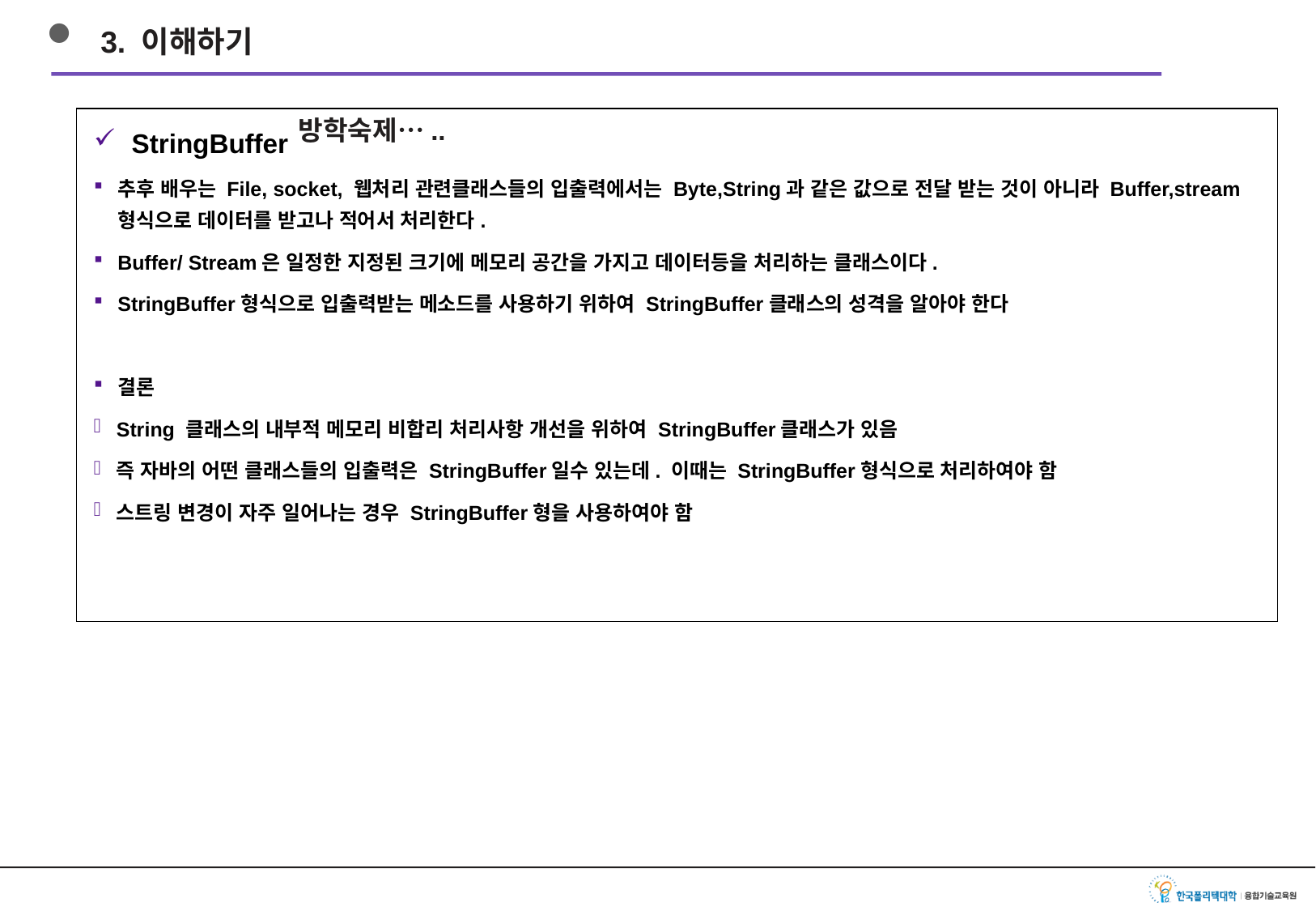

3. 이해하기
방학숙제…..
StringBuffer
추후 배우는 File, socket, 웹처리 관련클래스들의 입출력에서는 Byte,String과 같은 값으로 전달 받는 것이 아니라 Buffer,stream 형식으로 데이터를 받고나 적어서 처리한다.
Buffer/ Stream은 일정한 지정된 크기에 메모리 공간을 가지고 데이터등을 처리하는 클래스이다.
StringBuffer형식으로 입출력받는 메소드를 사용하기 위하여 StringBuffer클래스의 성격을 알아야 한다

결론
String 클래스의 내부적 메모리 비합리 처리사항 개선을 위하여 StringBuffer클래스가 있음
즉 자바의 어떤 클래스들의 입출력은 StringBuffer일수 있는데. 이때는 StringBuffer형식으로 처리하여야 함
스트링 변경이 자주 일어나는 경우 StringBuffer형을 사용하여야 함